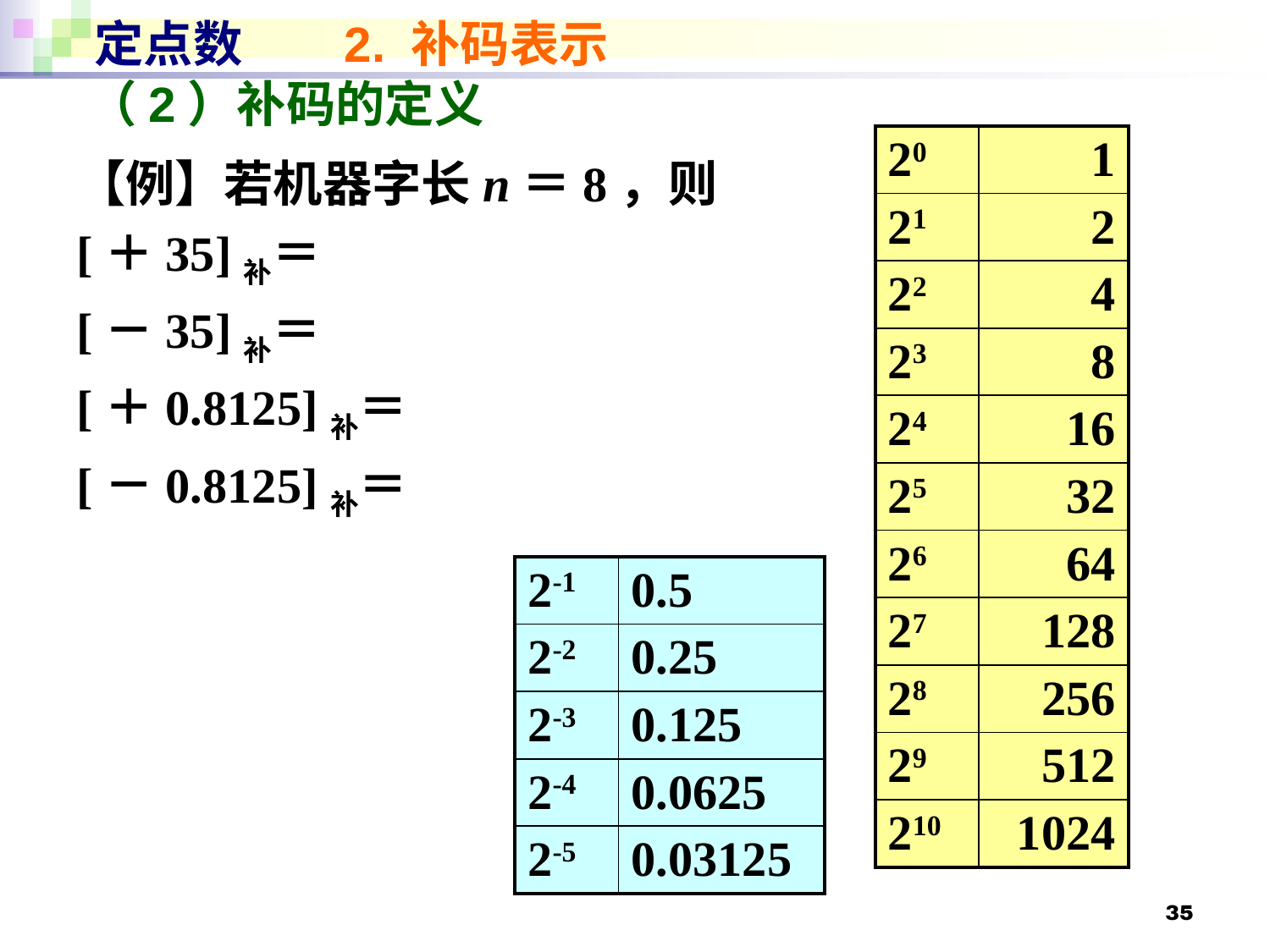

# 定点数        2. 补码表示
（2）补码的定义
| 20 | 1 |
| --- | --- |
| 21 | 2 |
| 22 | 4 |
| 23 | 8 |
| 24 | 16 |
| 25 | 32 |
| 26 | 64 |
| 27 | 128 |
| 28 | 256 |
| 29 | 512 |
| 210 | 1024 |
【例】若机器字长n＝8，则
[＋35]补＝
[－35]补＝
[＋0.8125]补＝
[－0.8125]补＝
| 2-1 | 0.5 |
| --- | --- |
| 2-2 | 0.25 |
| 2-3 | 0.125 |
| 2-4 | 0.0625 |
| 2-5 | 0.03125 |
35